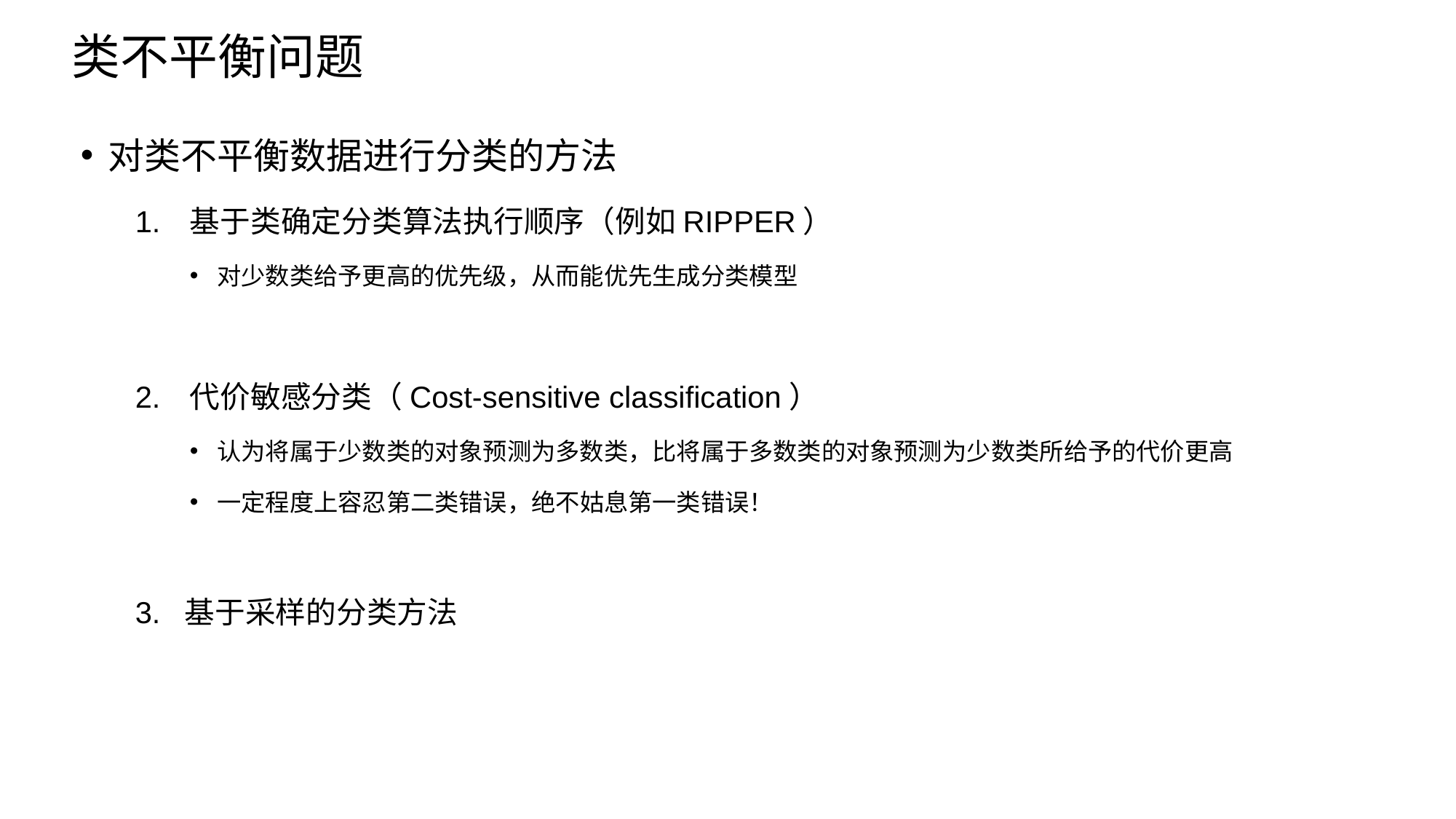

# 类不平衡问题

对类不平衡数据进行分类的方法
基于类确定分类算法执行顺序（例如RIPPER）
对少数类给予更高的优先级，从而能优先生成分类模型

代价敏感分类（Cost-sensitive classification）
认为将属于少数类的对象预测为多数类，比将属于多数类的对象预测为少数类所给予的代价更高
一定程度上容忍第二类错误，绝不姑息第一类错误！

3.  基于采样的分类方法